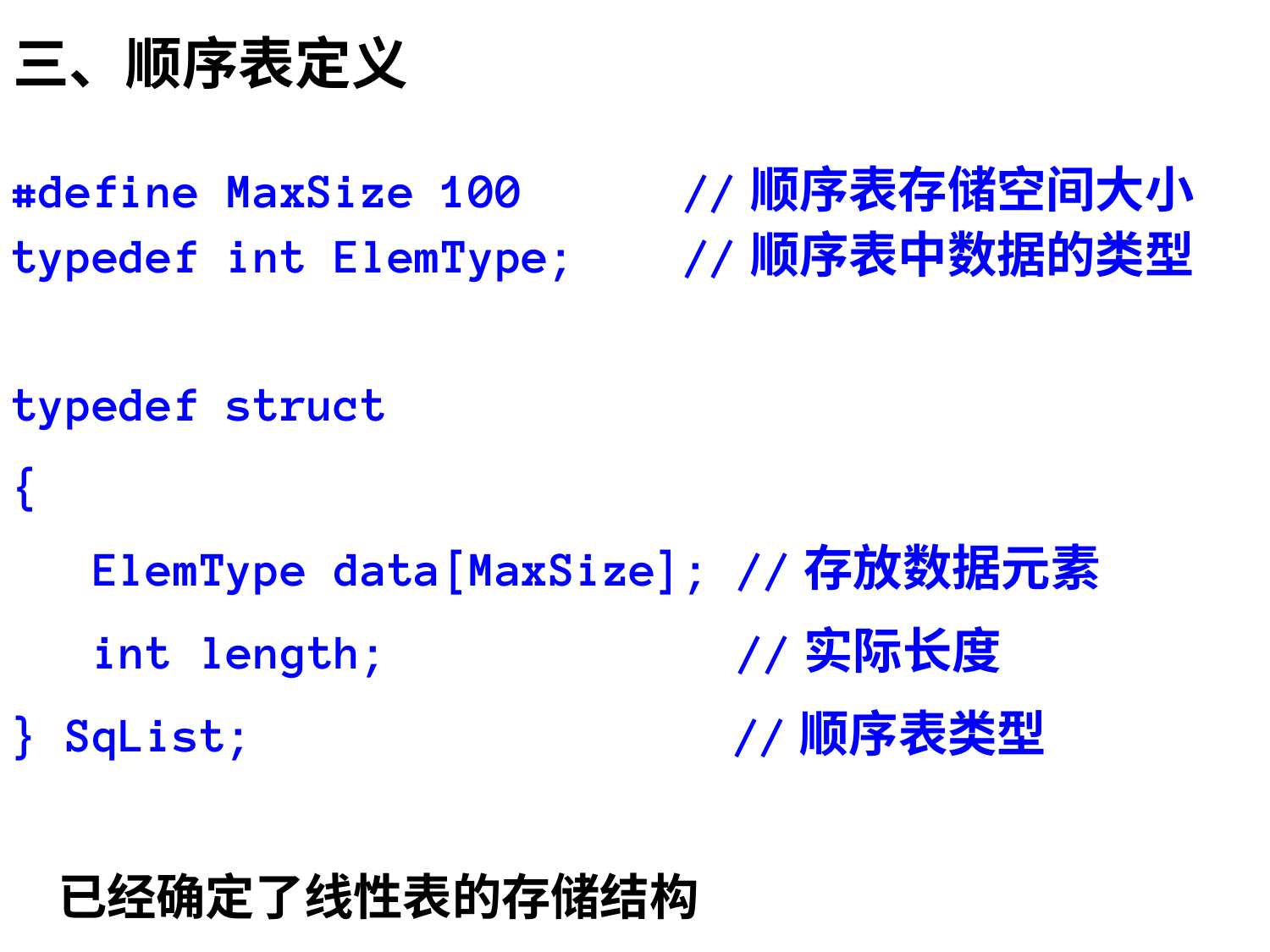

# 三、顺序表定义
#define MaxSize 100      //顺序表存储空间大小
typedef int ElemType;    //顺序表中数据的类型

typedef struct
{
   ElemType data[MaxSize]; //存放数据元素
   int length;             //实际长度
} SqList;    	           //顺序表类型

已经确定了线性表的存储结构